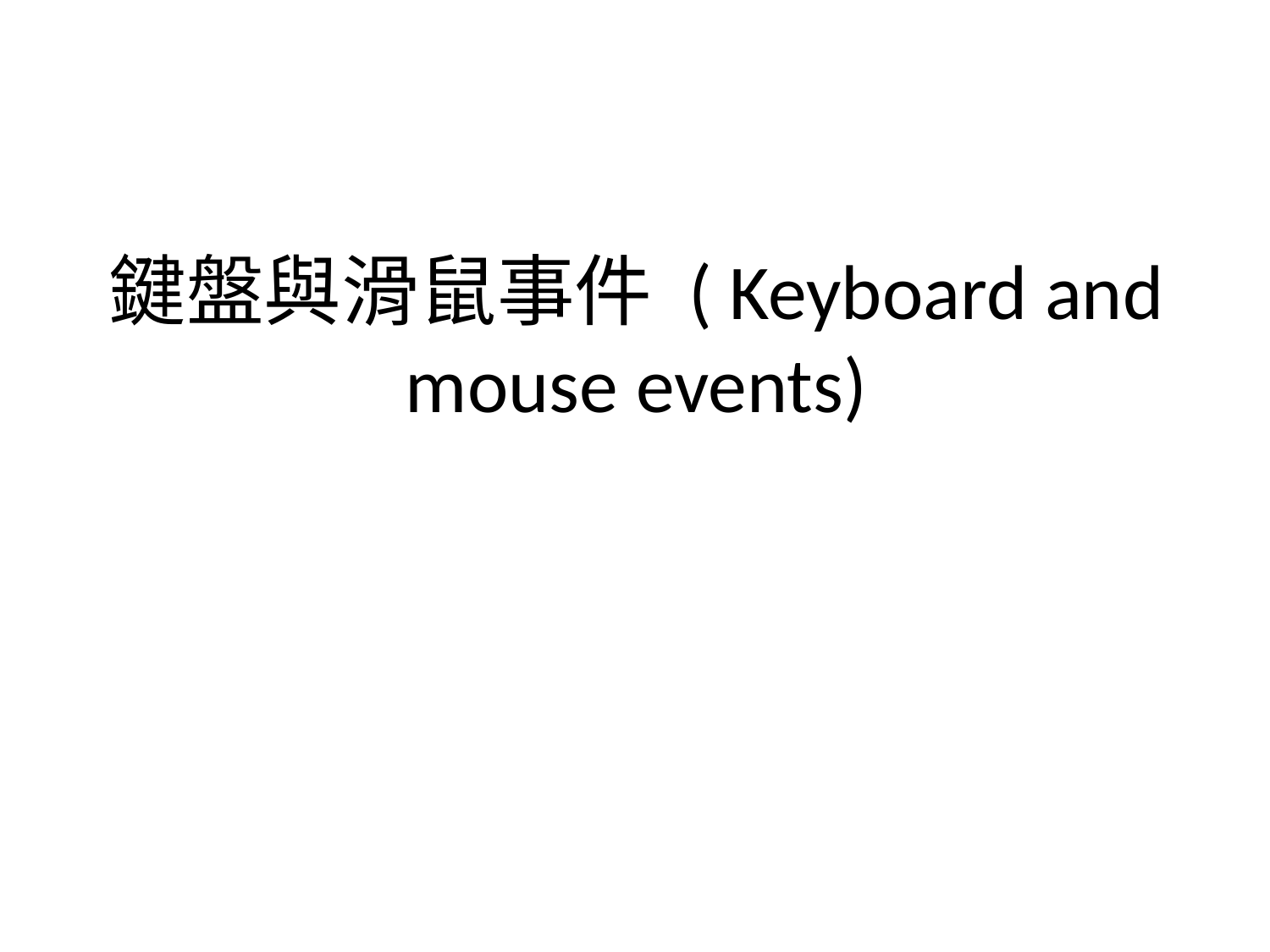

# 鍵盤與滑鼠事件 ( Keyboard and mouse events)